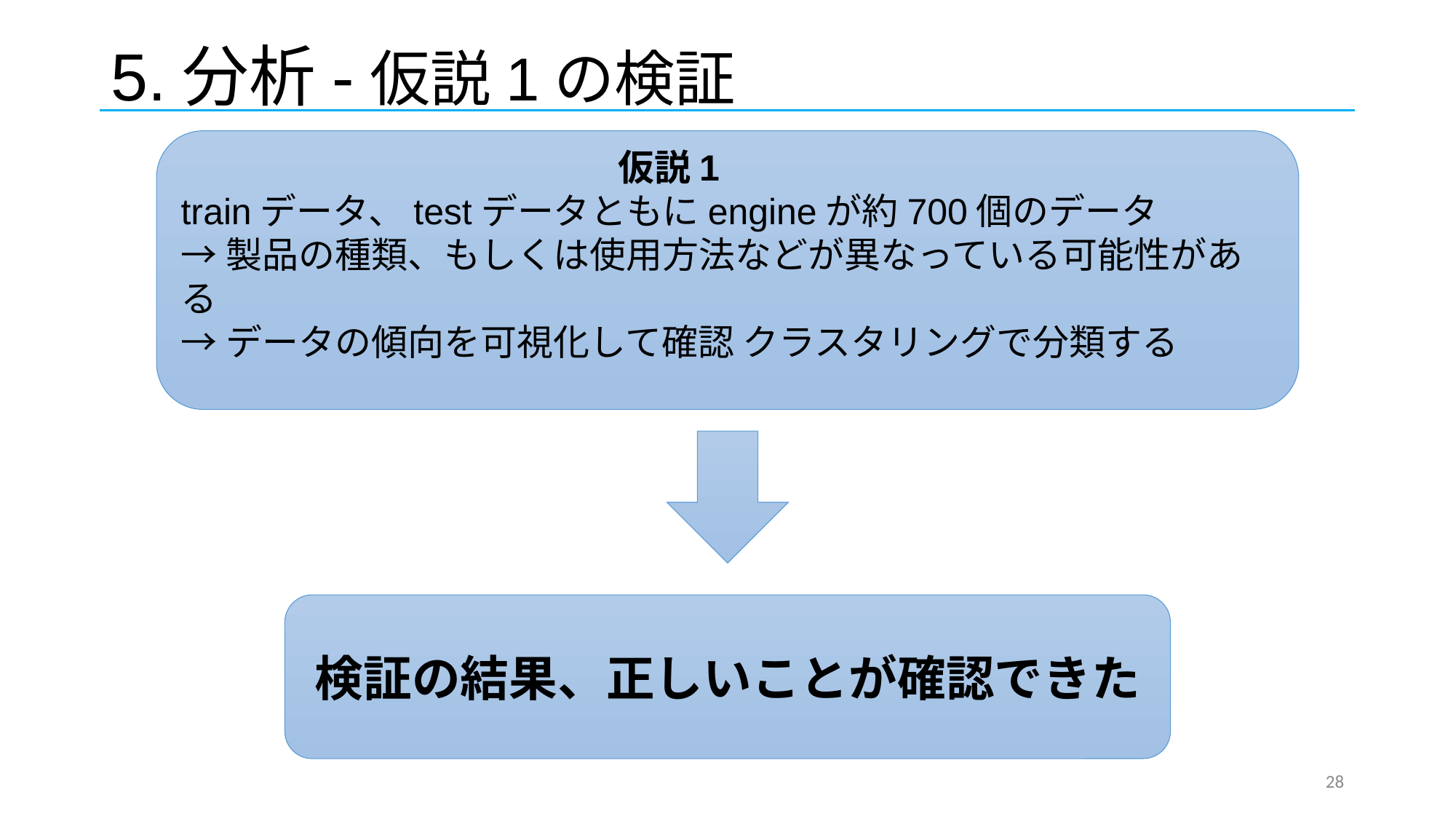

# 5.分析-仮説1の検証
仮説1
trainデータ、testデータともにengineが約700個のデータ
→製品の種類、もしくは使用方法などが異なっている可能性がある
→データの傾向を可視化して確認 クラスタリングで分類する

検証の結果、正しいことが確認できた
28